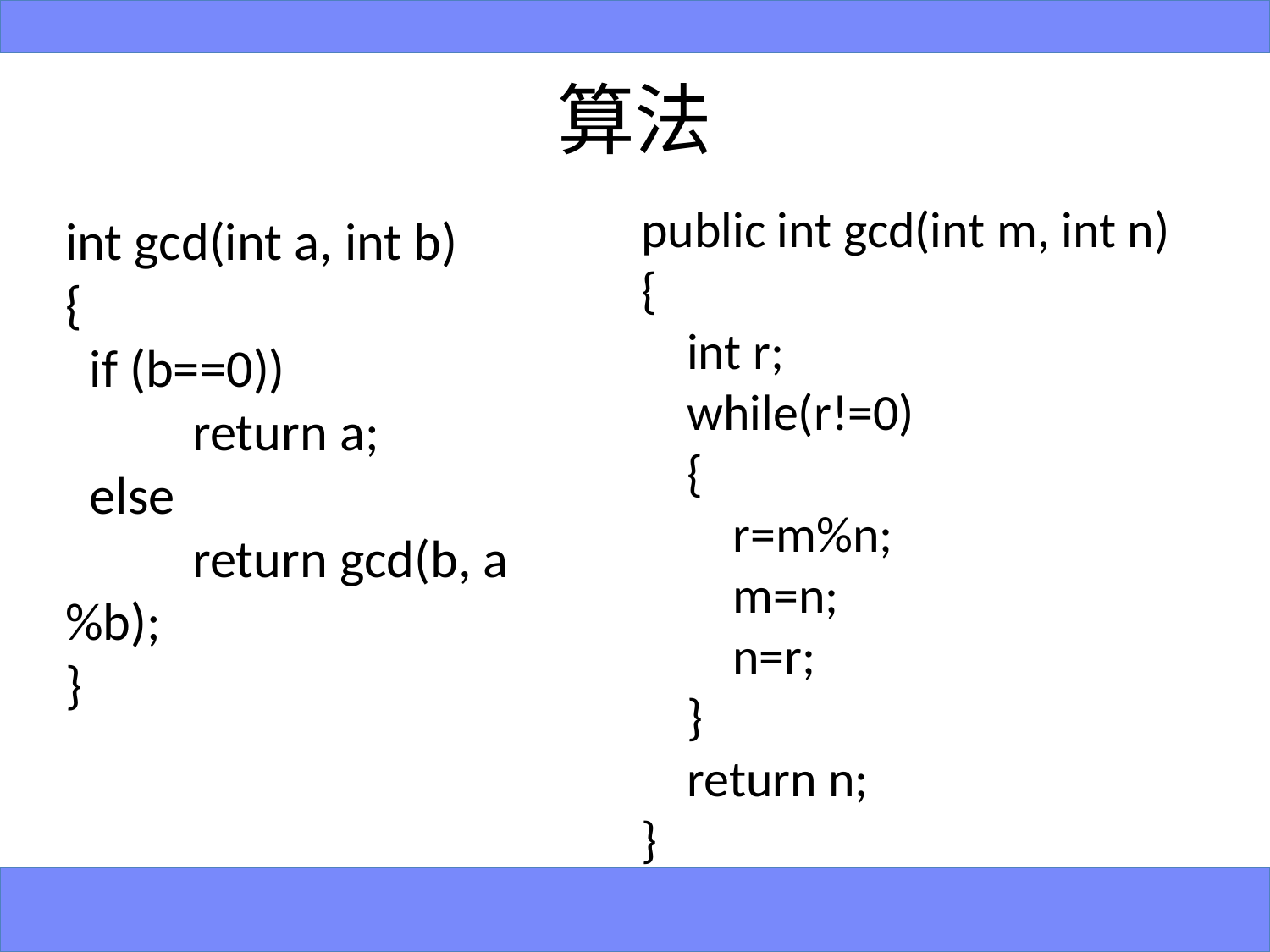

# 算法
	public int gcd(int m, int n)
{
    int r;
    while(r!=0)
    {
        r=m%n;
        m=n;
        n=r;
    }
    return n;
}
int gcd(int a, int b)
{
  if (b==0))
  	return a;
  else
	return gcd(b, a%b);
}